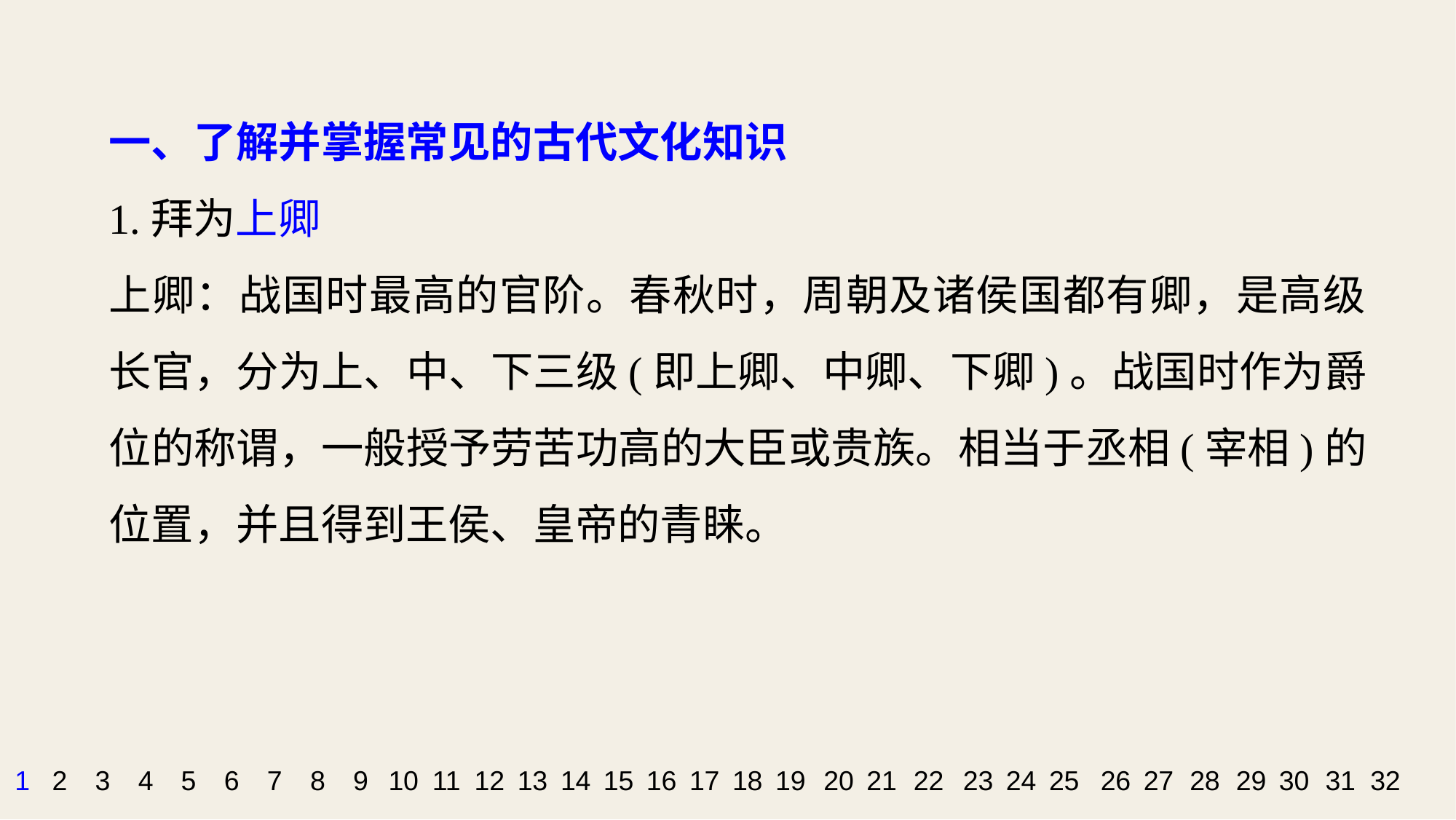

一、了解并掌握常见的古代文化知识
1.拜为上卿
上卿：战国时最高的官阶。春秋时，周朝及诸侯国都有卿，是高级长官，分为上、中、下三级(即上卿、中卿、下卿)。战国时作为爵位的称谓，一般授予劳苦功高的大臣或贵族。相当于丞相(宰相)的位置，并且得到王侯、皇帝的青睐。
1
2
3
4
5
6
7
8
9
10
11
12
13
14
15
16
17
18
19
20
21
22
23
24
25
26
27
28
29
30
31
32